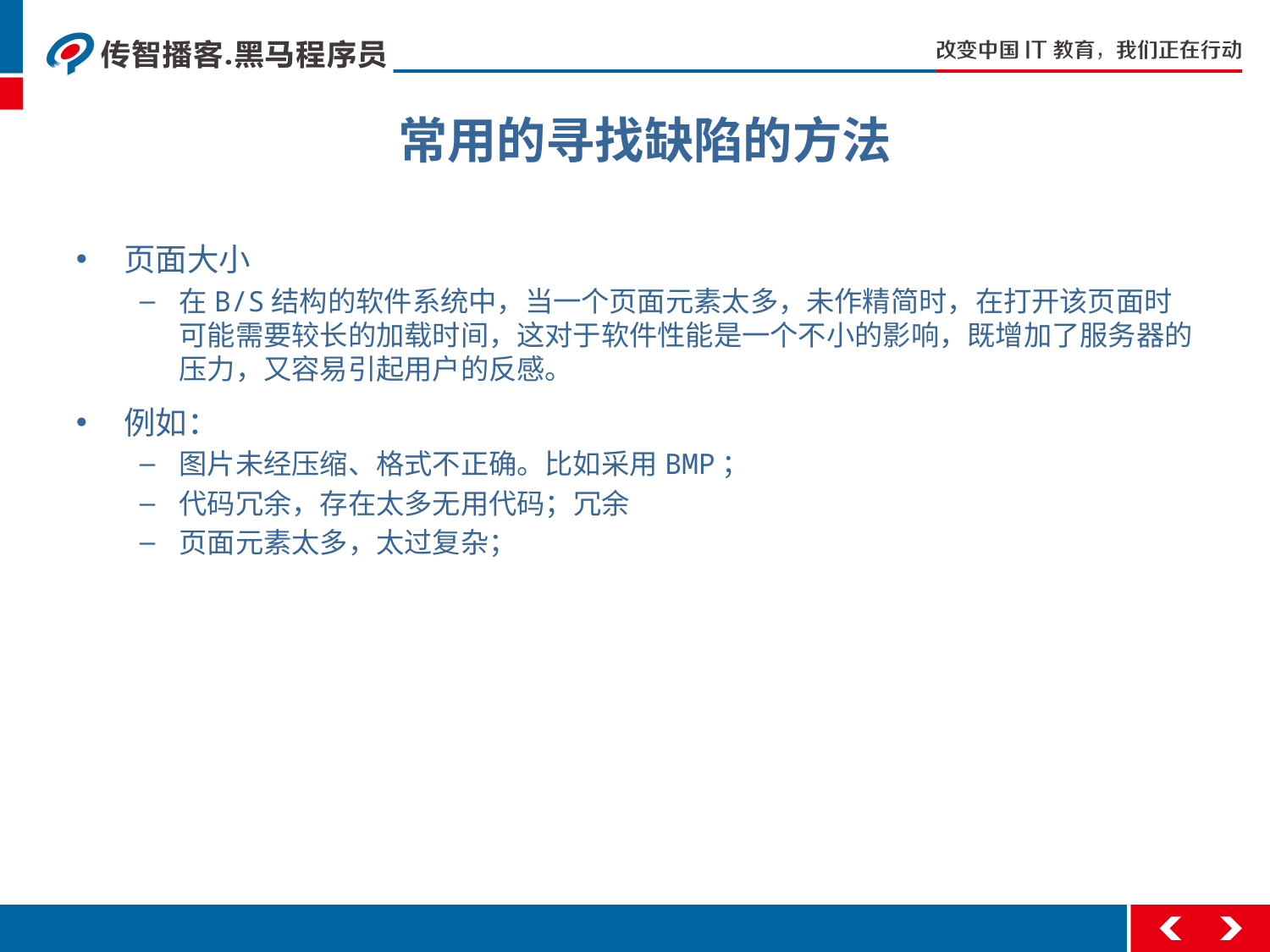

# 常用的寻找缺陷的方法
页面大小
在B/S结构的软件系统中，当一个页面元素太多，未作精简时，在打开该页面时可能需要较长的加载时间，这对于软件性能是一个不小的影响，既增加了服务器的压力，又容易引起用户的反感。
例如：
图片未经压缩、格式不正确。比如采用BMP；
代码冗余，存在太多无用代码；冗余
页面元素太多，太过复杂；